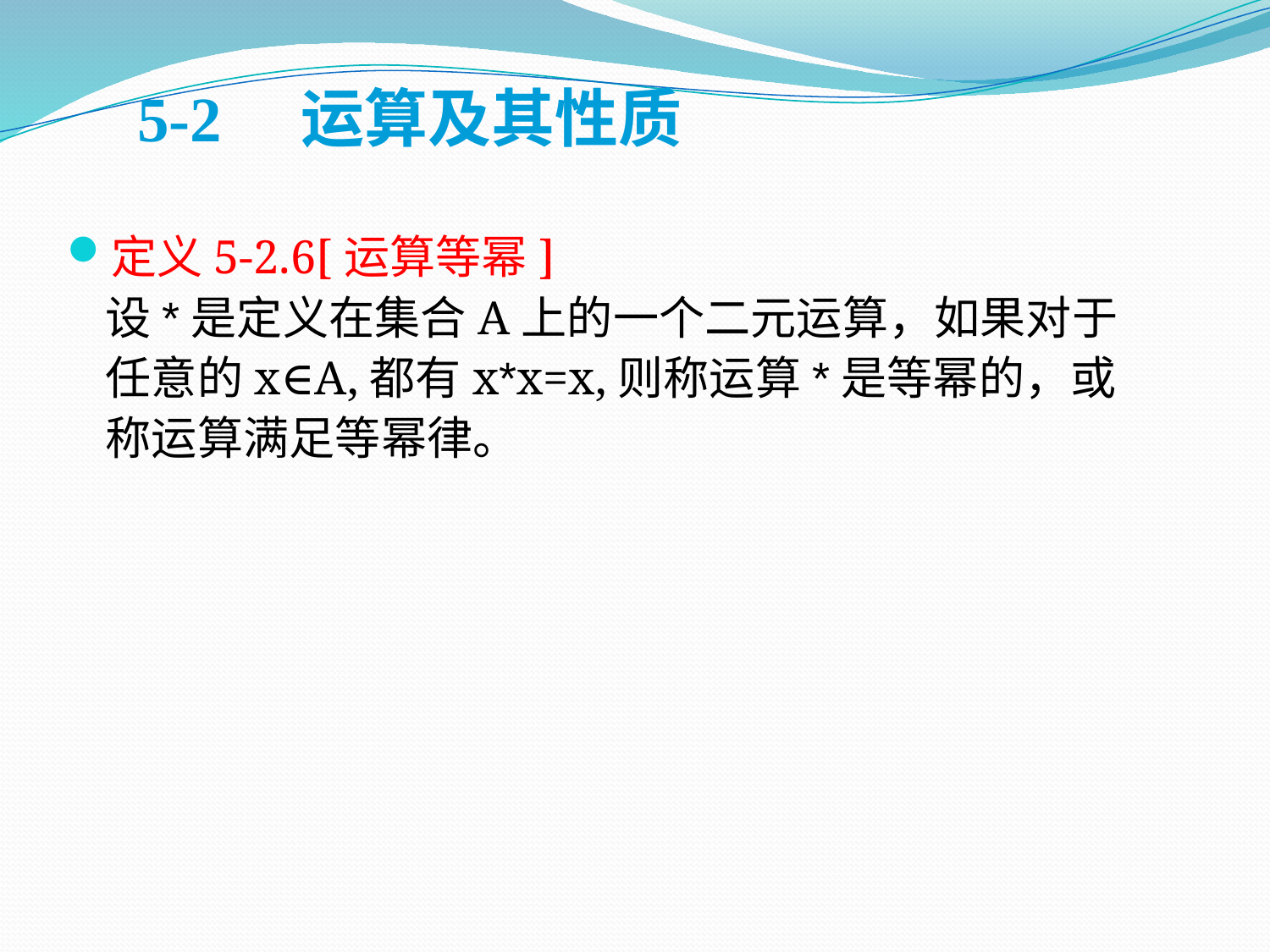

5-2　运算及其性质
定义5-2.6[运算等幂]
设*是定义在集合A上的一个二元运算，如果对于任意的x∈A,都有x*x=x,则称运算*是等幂的，或称运算满足等幂律。